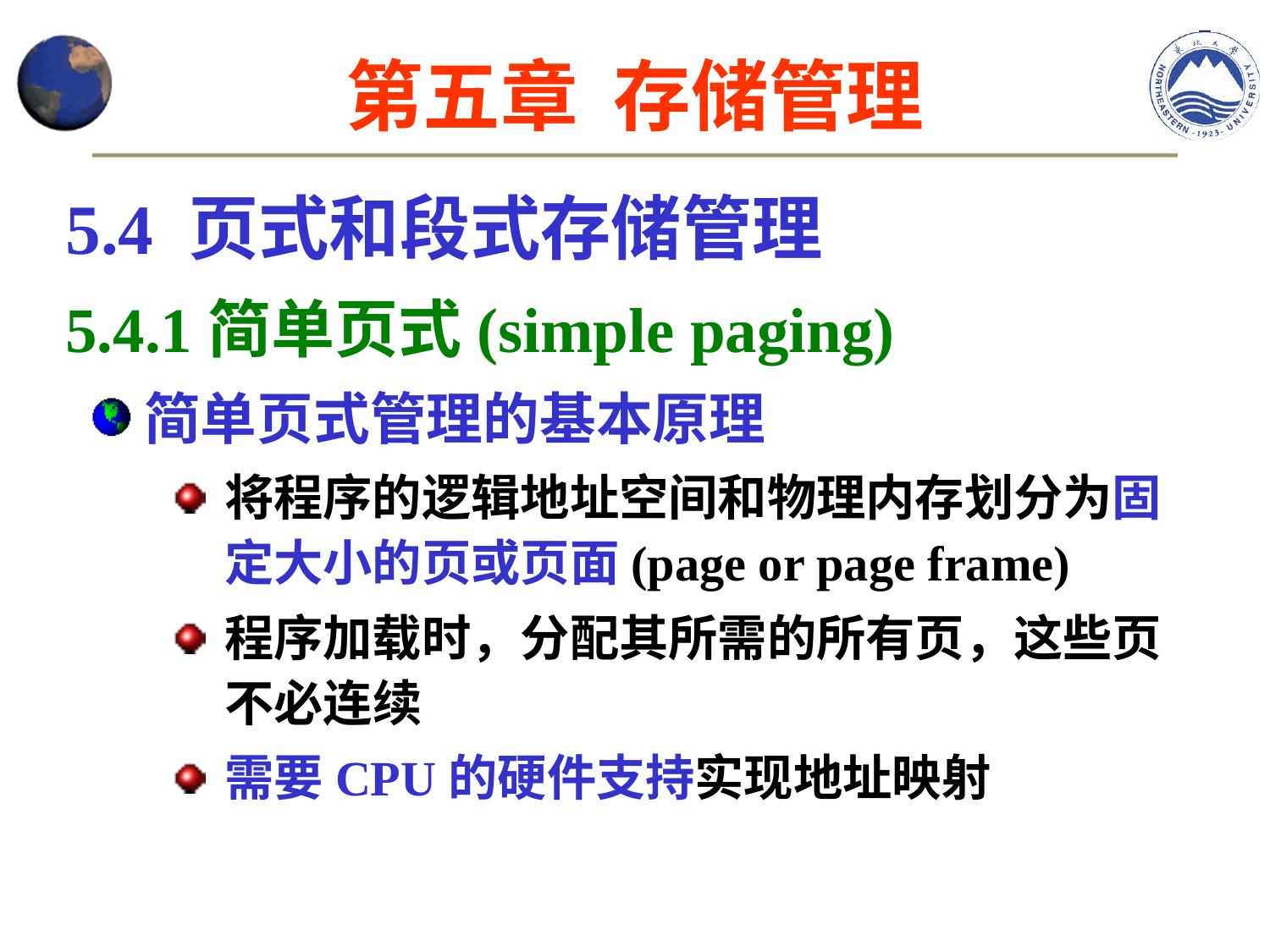

第五章  存储管理
5.4 页式和段式存储管理
5.4.1简单页式(simple paging)
简单页式管理的基本原理
将程序的逻辑地址空间和物理内存划分为固定大小的页或页面(page or page frame)
程序加载时，分配其所需的所有页，这些页不必连续
需要CPU的硬件支持实现地址映射